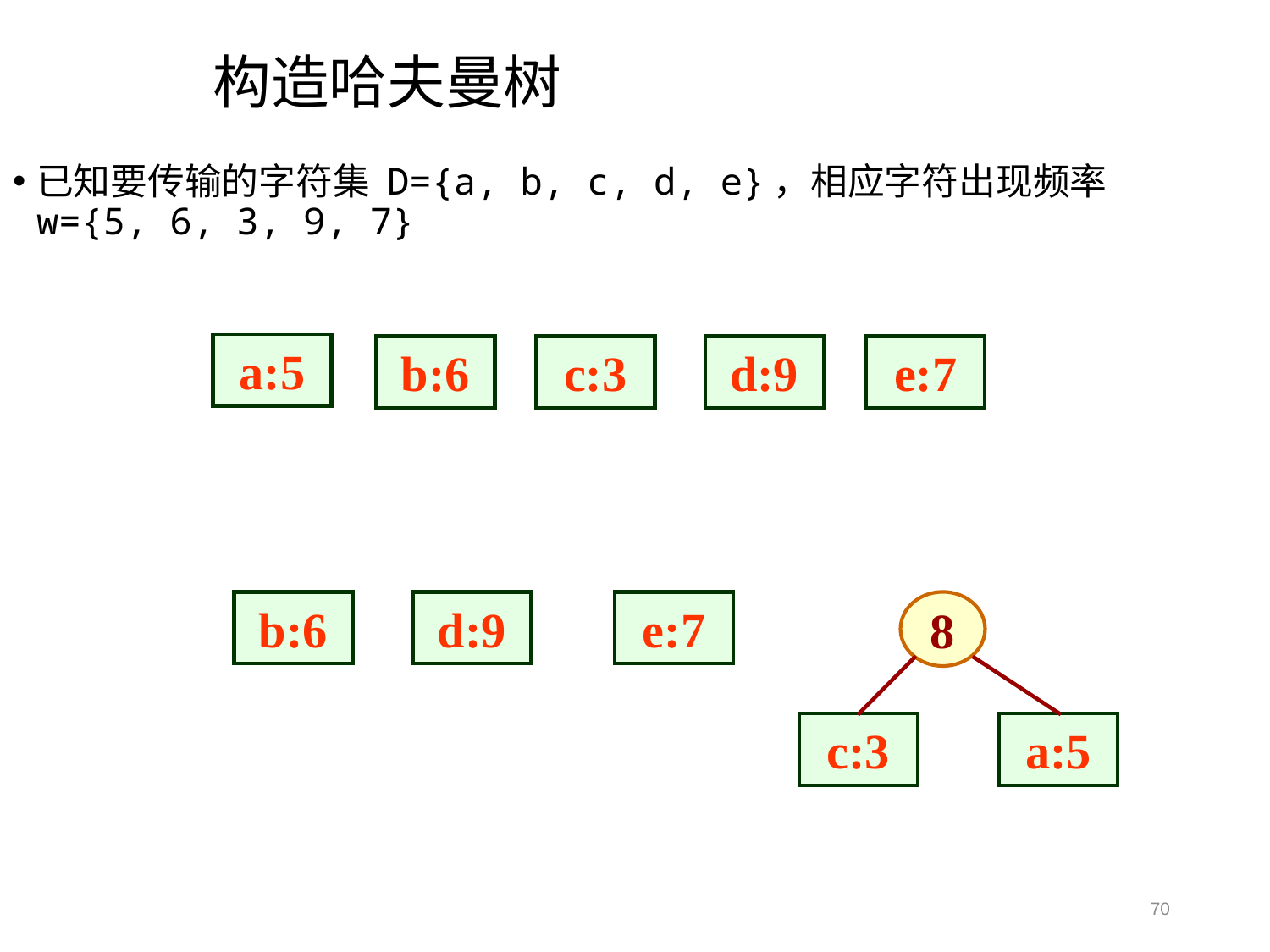

构造哈夫曼树
已知要传输的字符集 D={a, b, c, d, e}，相应字符出现频率 w={5, 6, 3, 9, 7}
a:5
b:6
c:3
d:9
e:7
b:6
d:9
e:7
8

c:3
a:5
70